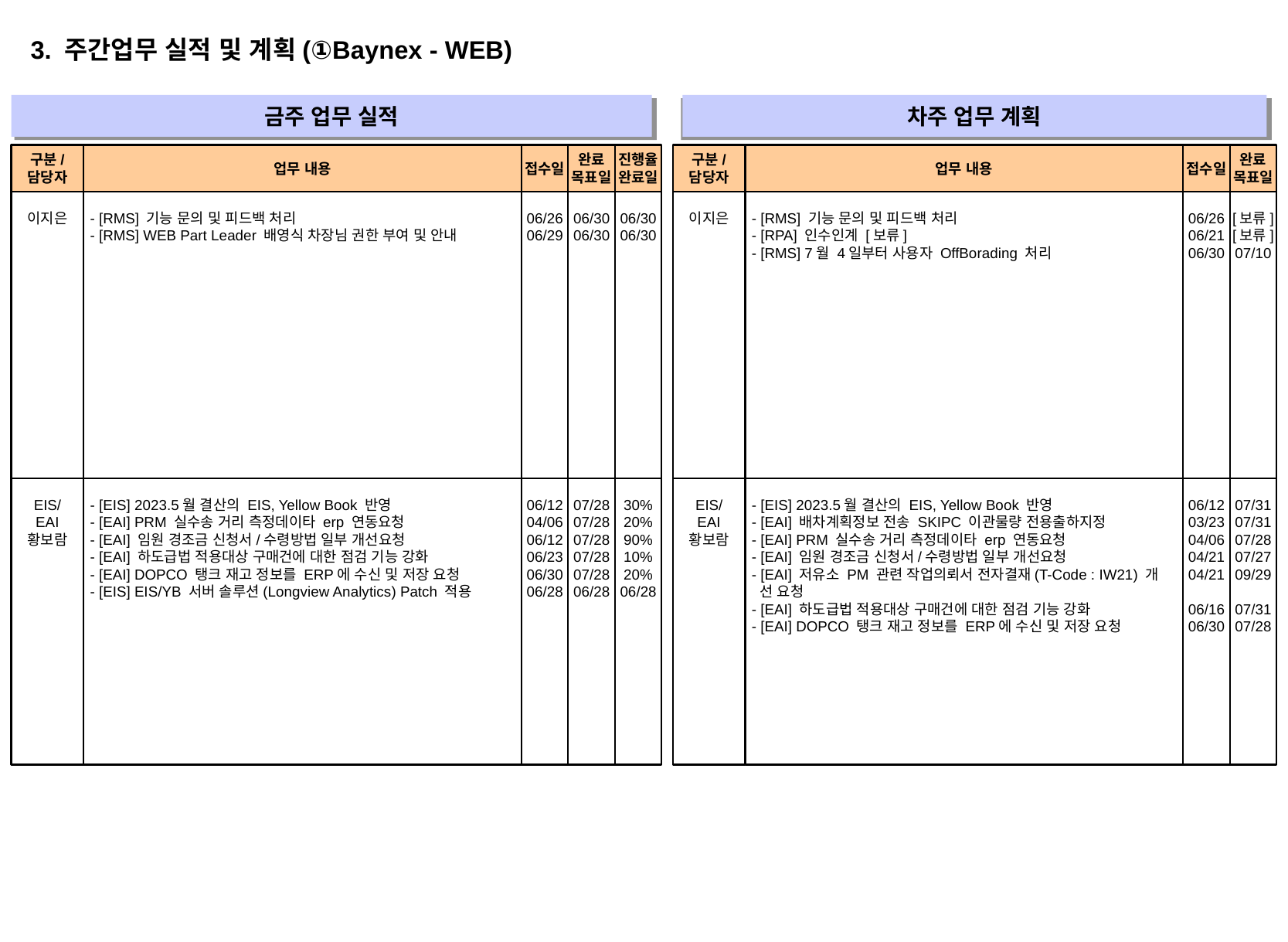

3. 주간업무 실적 및 계획(①Baynex - WEB)
금주 업무 실적
차주 업무 계획
" "
" "
구분/
담당자
업무 내용
접수일
완료
목표일
진행율
완료일
구분/
담당자
업무 내용
접수일
완료
목표일
이지은

- [RMS] 기능 문의 및 피드백 처리
- [RMS] WEB Part Leader 배영식 차장님 권한 부여 및 안내
06/26
06/29
06/30
06/30
06/30
06/30
이지은

- [RMS] 기능 문의 및 피드백 처리
- [RPA] 인수인계 [보류]
- [RMS] 7월 4일부터 사용자 OffBorading 처리
06/26
06/21
06/30
[보류]
[보류]
07/10
EIS/
EAI
황보람

- [EIS] 2023.5월 결산의 EIS, Yellow Book 반영
- [EAI] PRM 실수송 거리 측정데이타 erp 연동요청
- [EAI] 임원 경조금 신청서/수령방법 일부 개선요청
- [EAI] 하도급법 적용대상 구매건에 대한 점검 기능 강화
- [EAI] DOPCO 탱크 재고 정보를 ERP에 수신 및 저장 요청
- [EIS] EIS/YB 서버 솔루션(Longview Analytics) Patch 적용
06/12
04/06
06/12
06/23
06/30
06/28
07/28
07/28
07/28
07/28
07/28
06/28
30%
20%
90%
10%
20%
06/28
EIS/
EAI
황보람

- [EIS] 2023.5월 결산의 EIS, Yellow Book 반영
- [EAI] 배차계획정보 전송 SKIPC 이관물량 전용출하지정
- [EAI] PRM 실수송 거리 측정데이타 erp 연동요청
- [EAI] 임원 경조금 신청서/수령방법 일부 개선요청
- [EAI] 저유소 PM 관련 작업의뢰서 전자결재(T-Code : IW21) 개
  선 요청
- [EAI] 하도급법 적용대상 구매건에 대한 점검 기능 강화
- [EAI] DOPCO 탱크 재고 정보를 ERP에 수신 및 저장 요청
06/12
03/23
04/06
04/21
04/21
06/16
06/30
07/31
07/31
07/28
07/27
09/29
07/31
07/28